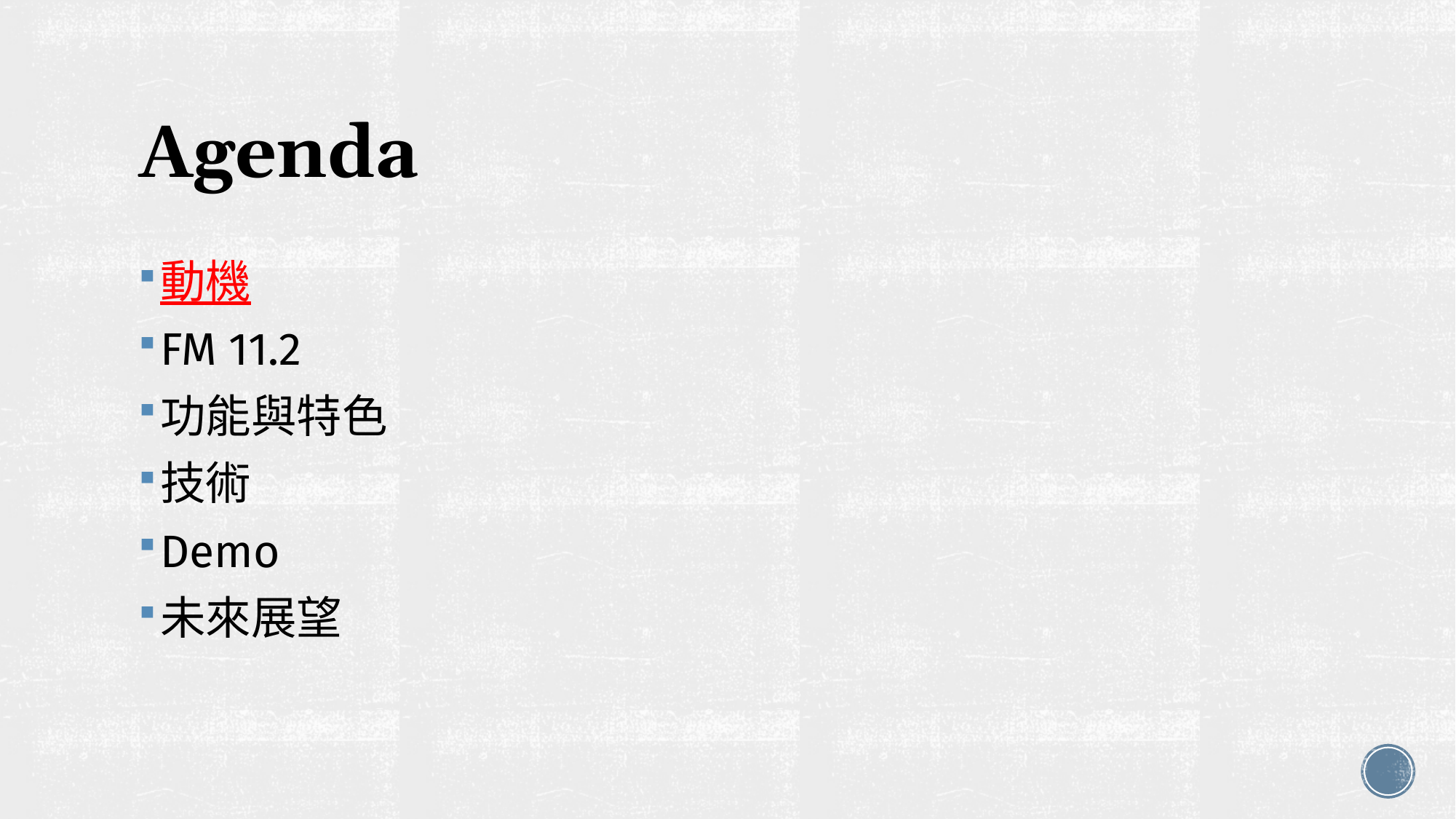

# Agenda
動機
FM 11.2
功能與特色
技術
Demo
未來展望